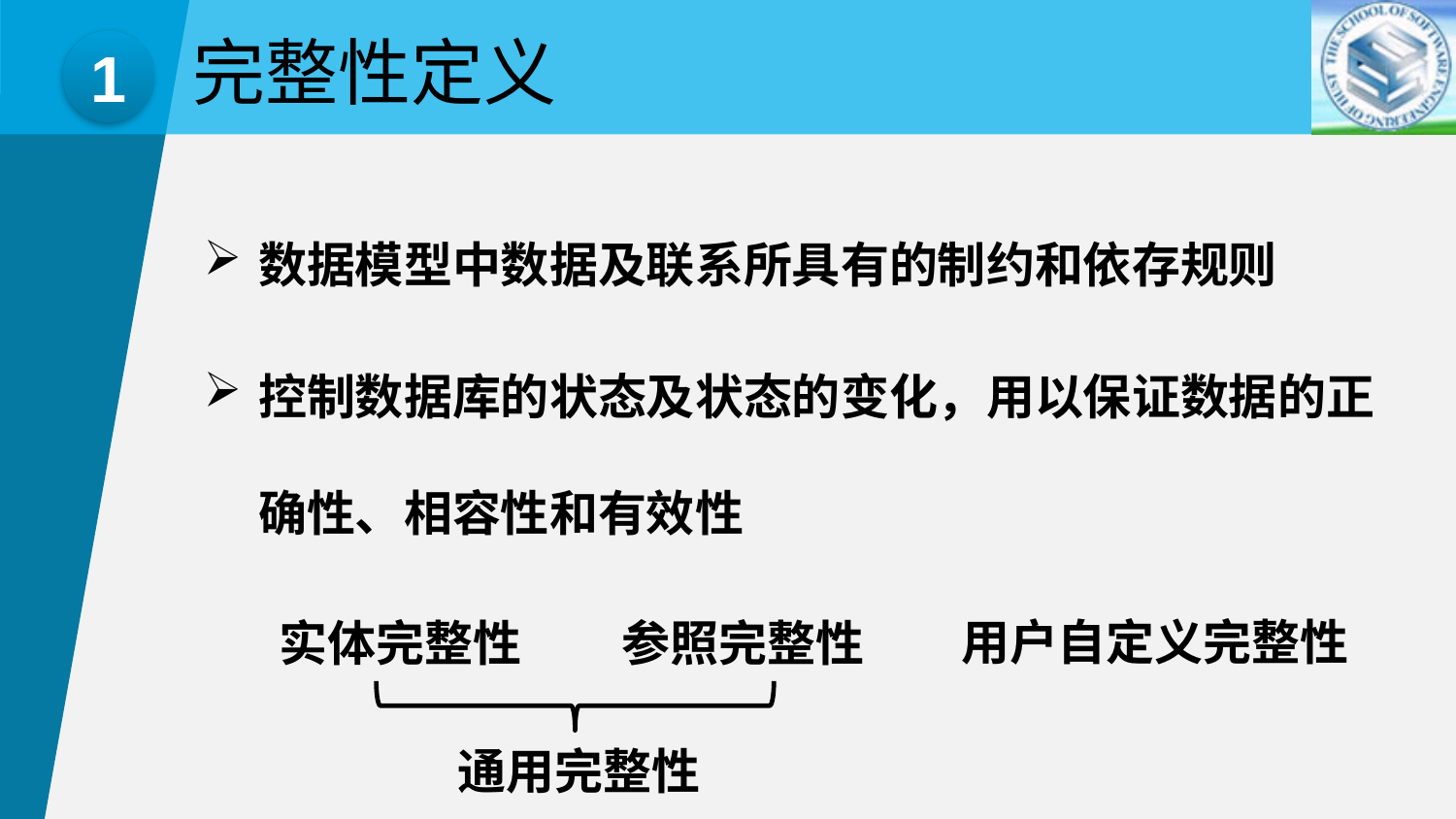

完整性定义
1
数据模型中数据及联系所具有的制约和依存规则
控制数据库的状态及状态的变化，用以保证数据的正确性、相容性和有效性
用户自定义完整性
实体完整性
参照完整性

通用完整性